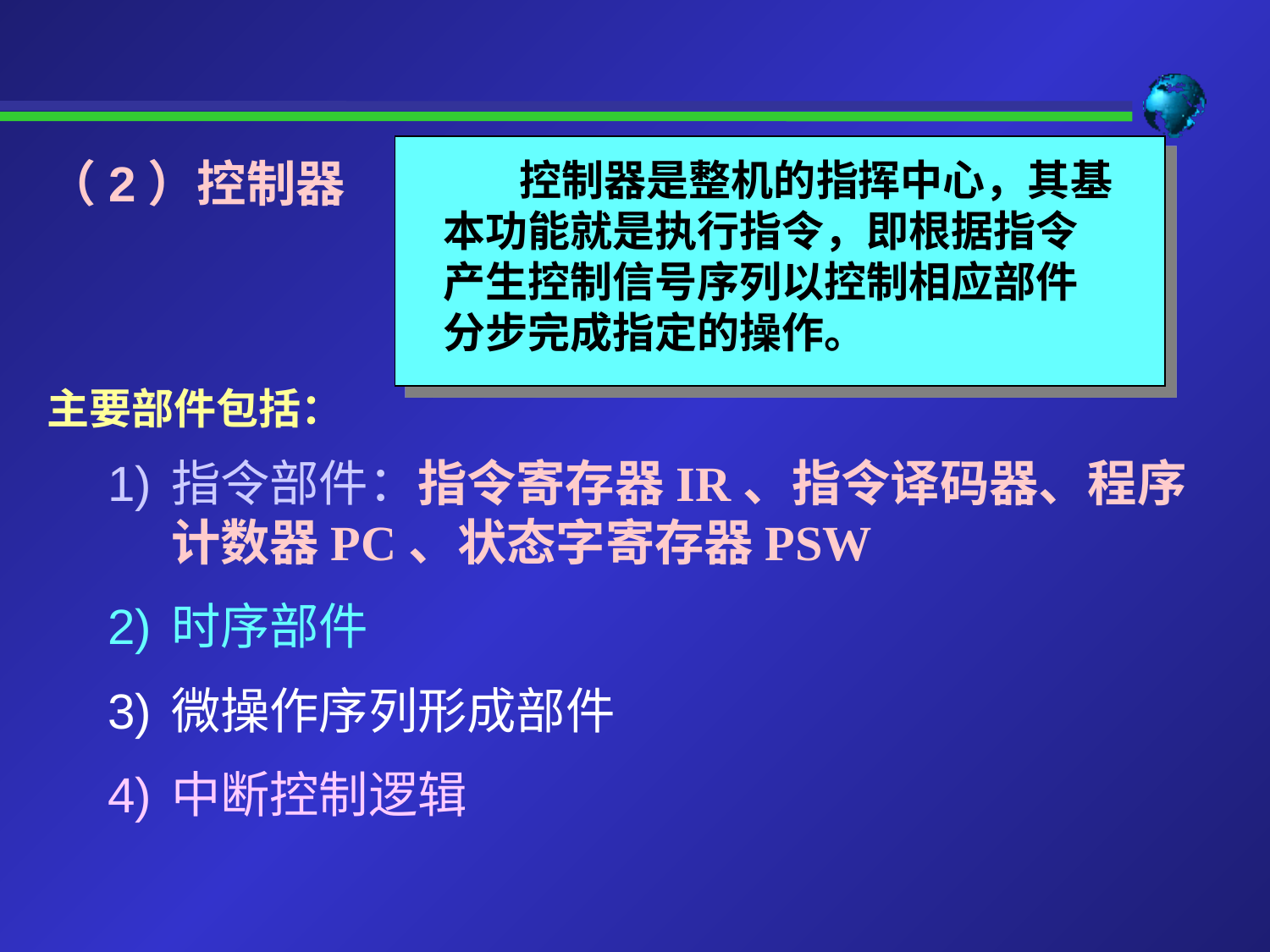

控制器是整机的指挥中心，其基本功能就是执行指令，即根据指令产生控制信号序列以控制相应部件分步完成指定的操作。
（2）控制器
主要部件包括：
指令部件：指令寄存器IR、指令译码器、程序计数器PC、状态字寄存器PSW
时序部件
微操作序列形成部件
中断控制逻辑
36